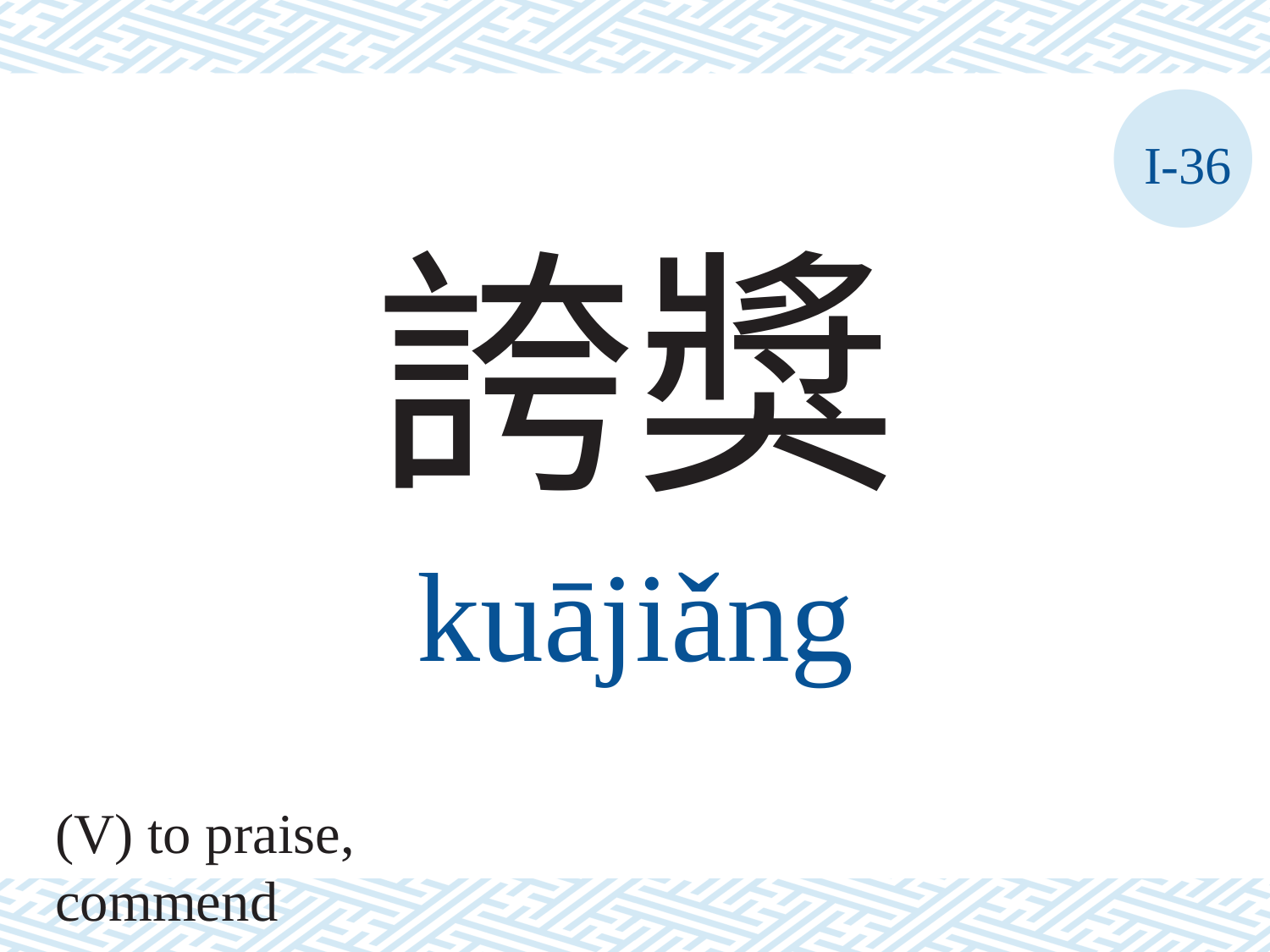

I-36
誇獎
kuājiǎng
(V) to praise, commend